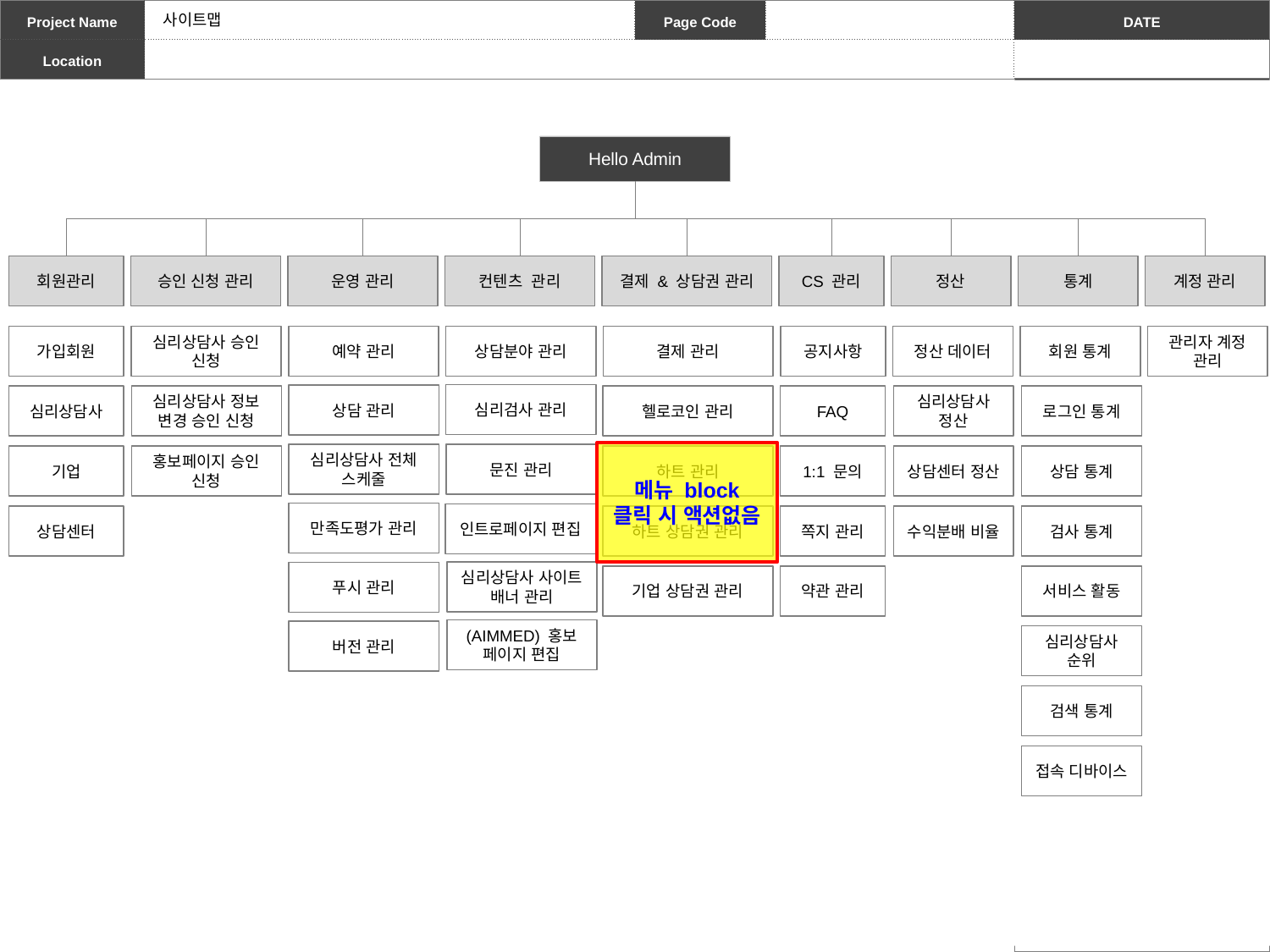

사이트맵

Hello Admin
회원관리
승인 신청 관리
운영 관리
컨텐츠  관리
결제 & 상담권 관리
CS 관리
정산
통계
계정 관리
가입회원
심리상담사 승인 신청
예약 관리
상담분야 관리
결제 관리
공지사항
정산 데이터
회원 통계
관리자 계정 관리
심리검사 관리
상담 관리
심리상담사
심리상담사 정보 변경 승인 신청
헬로코인 관리
FAQ
심리상담사 정산
로그인 통계
메뉴 block
클릭 시 액션없음
심리상담사 전체 스케줄
문진 관리
기업
홍보페이지 승인 신청
하트 관리
1:1 문의
상담센터 정산
상담 통계
만족도평가 관리
인트로페이지 편집
상담센터
하트 상담권 관리
쪽지 관리
수익분배 비율
검사 통계
심리상담사 사이트 배너 관리
푸시 관리
기업 상담권 관리
약관 관리
서비스 활동
(AIMMED) 홍보 페이지 편집
버전 관리
심리상담사 순위
검색 통계
접속 디바이스
5